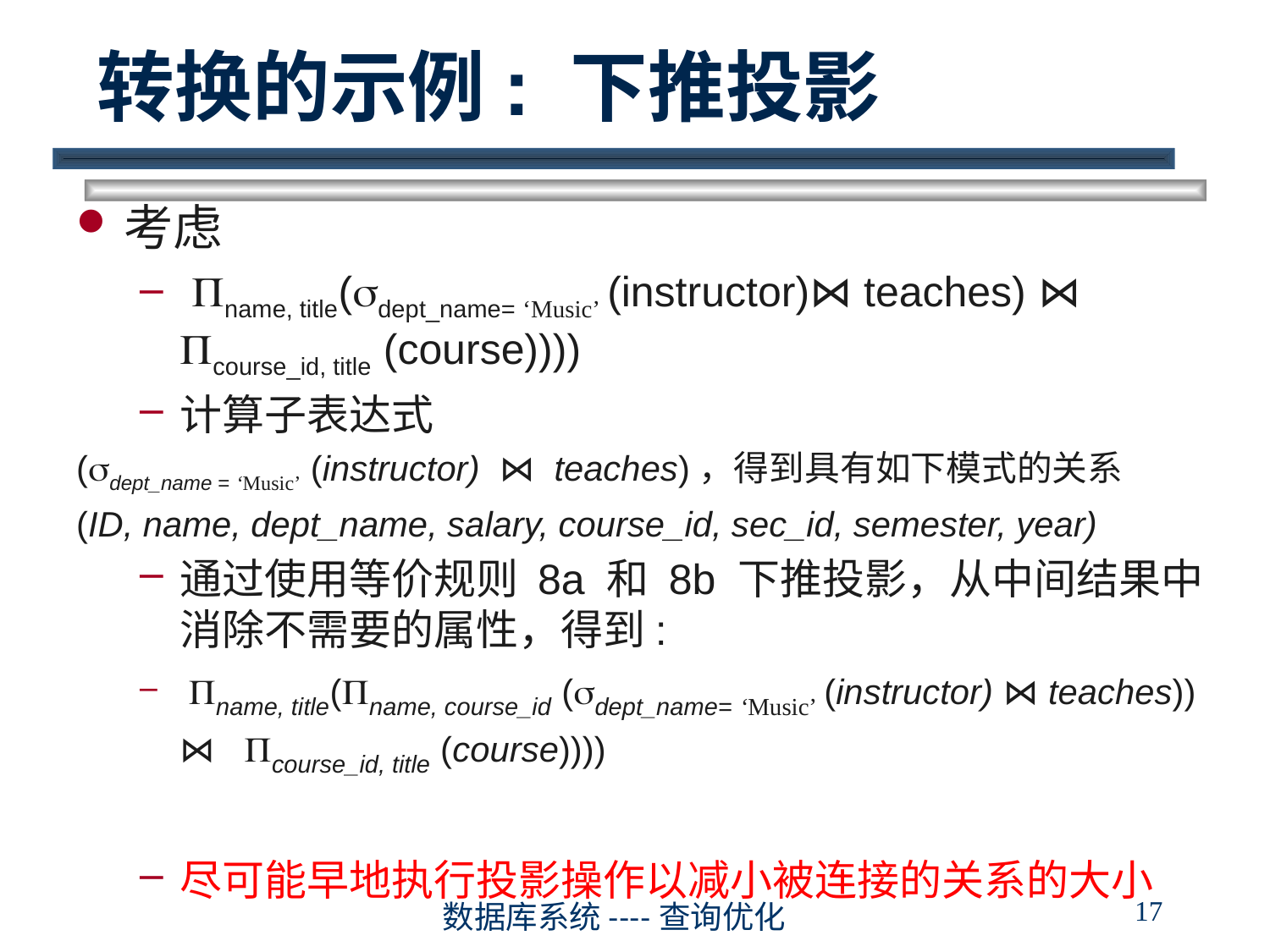

# 转换的示例: 下推投影
考虑
 Πname, title(σdept_name= ‘Music’ (instructor)⋈ teaches) ⋈  Πcourse_id, title (course))))
计算子表达式
(σdept_name = ‘Music’ (instructor)  ⋈  teaches)，得到具有如下模式的关系
(ID, name, dept_name, salary, course_id, sec_id, semester, year)
通过使用等价规则 8a 和 8b 下推投影，从中间结果中消除不需要的属性，得到:
 Πname, title(Πname, course_id (σdept_name= ‘Music’ (instructor) ⋈ teaches)) ⋈   Πcourse_id, title (course))))

尽可能早地执行投影操作以减小被连接的关系的大小

17
数据库系统----查询优化